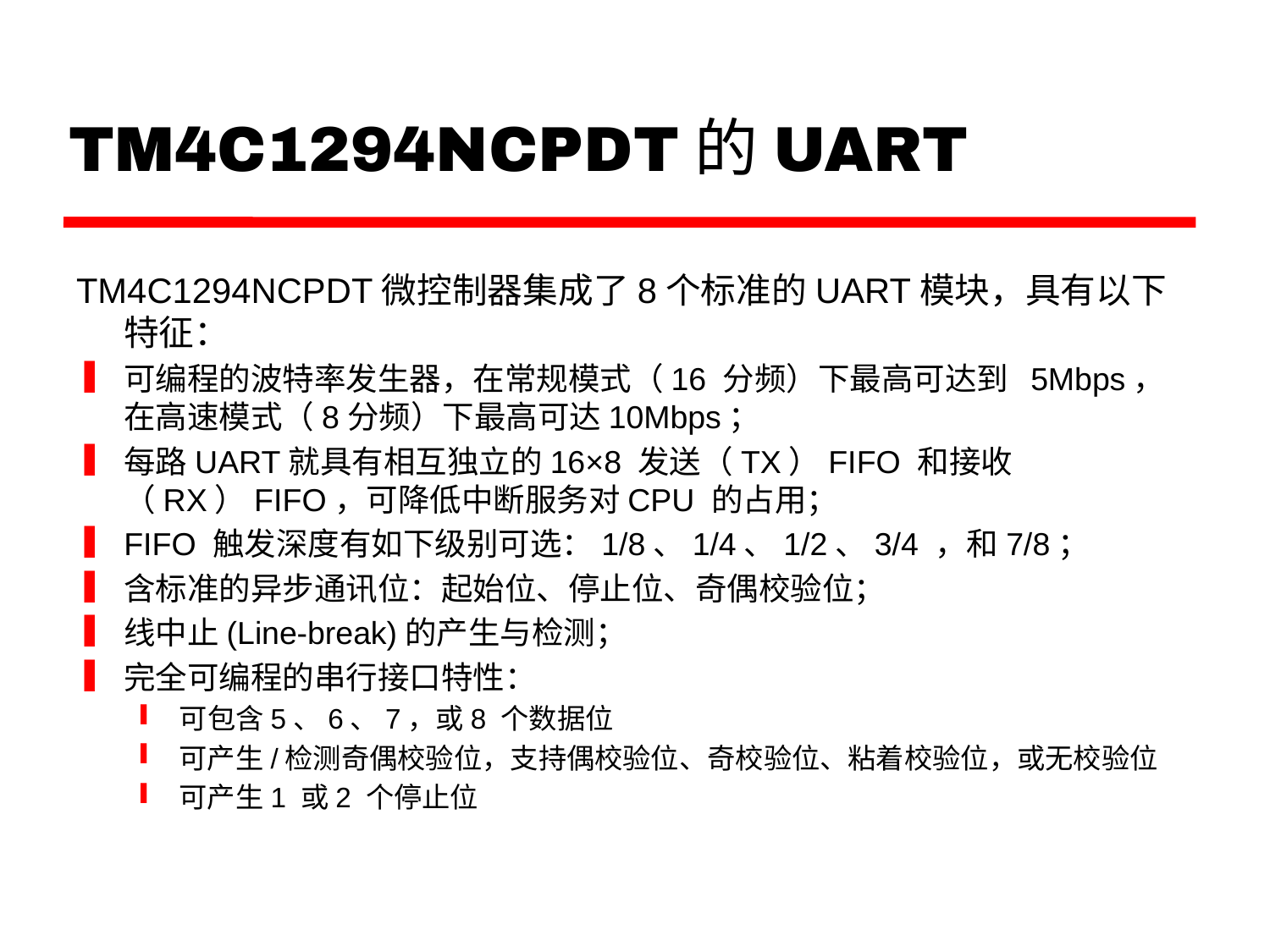

# TM4C1294NCPDT的UART
TM4C1294NCPDT微控制器集成了8个标准的UART模块，具有以下特征：
可编程的波特率发生器，在常规模式（16 分频）下最高可达到  5Mbps，在高速模式（8分频）下最高可达10Mbps；
每路UART就具有相互独立的16×8 发送（TX）FIFO 和接收（RX）FIFO，可降低中断服务对CPU 的占用；
FIFO 触发深度有如下级别可选：1/8、1/4、1/2、3/4 ，和7/8；
含标准的异步通讯位：起始位、停止位、奇偶校验位；
线中止(Line-break)的产生与检测；
完全可编程的串行接口特性：
可包含5、6、7，或8 个数据位
可产生/检测奇偶校验位，支持偶校验位、奇校验位、粘着校验位，或无校验位
可产生1 或2 个停止位